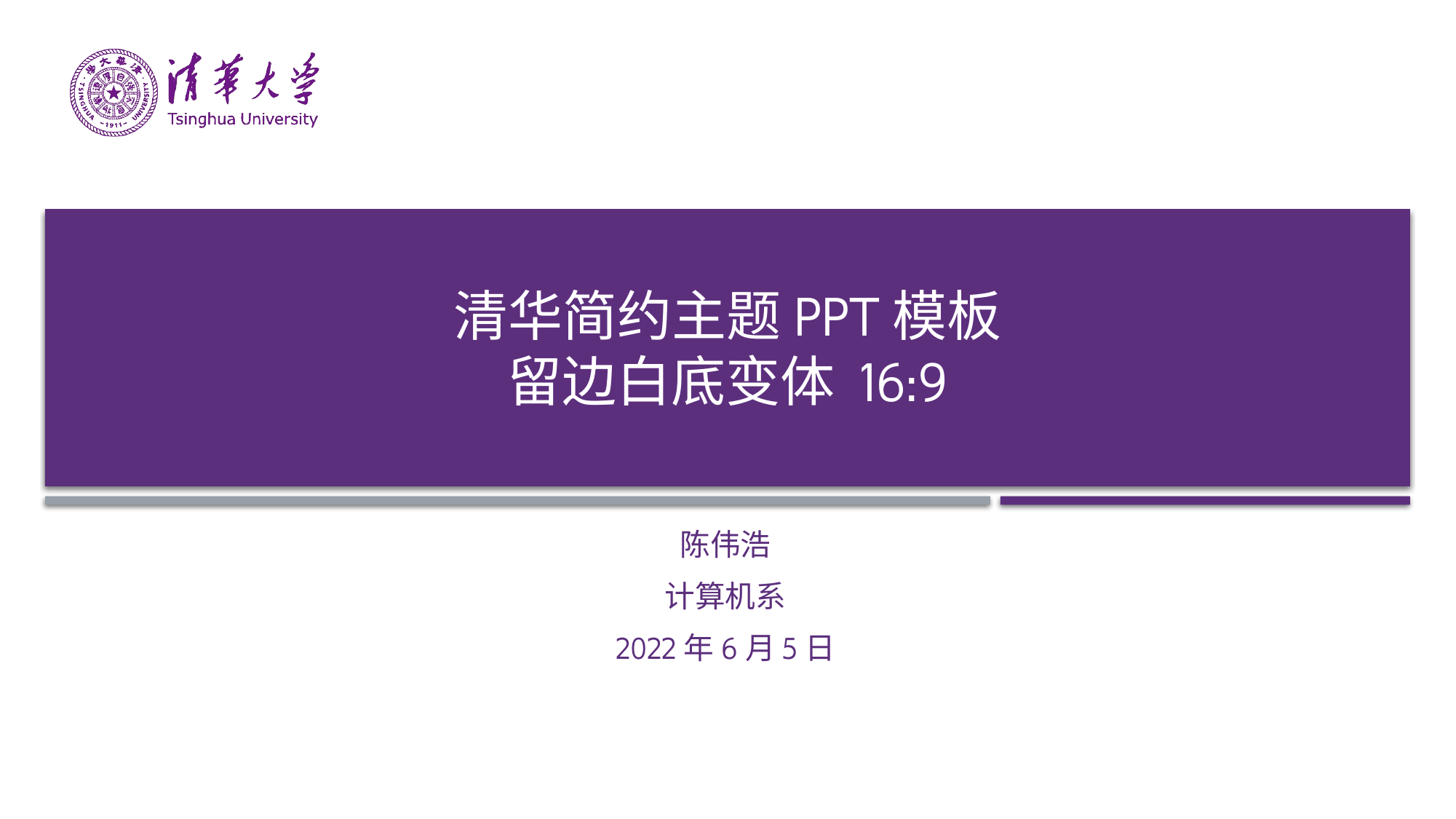

# 清华简约主题PPT模板 留边白底变体 16:9
陈伟浩
计算机系
2022年6月5日